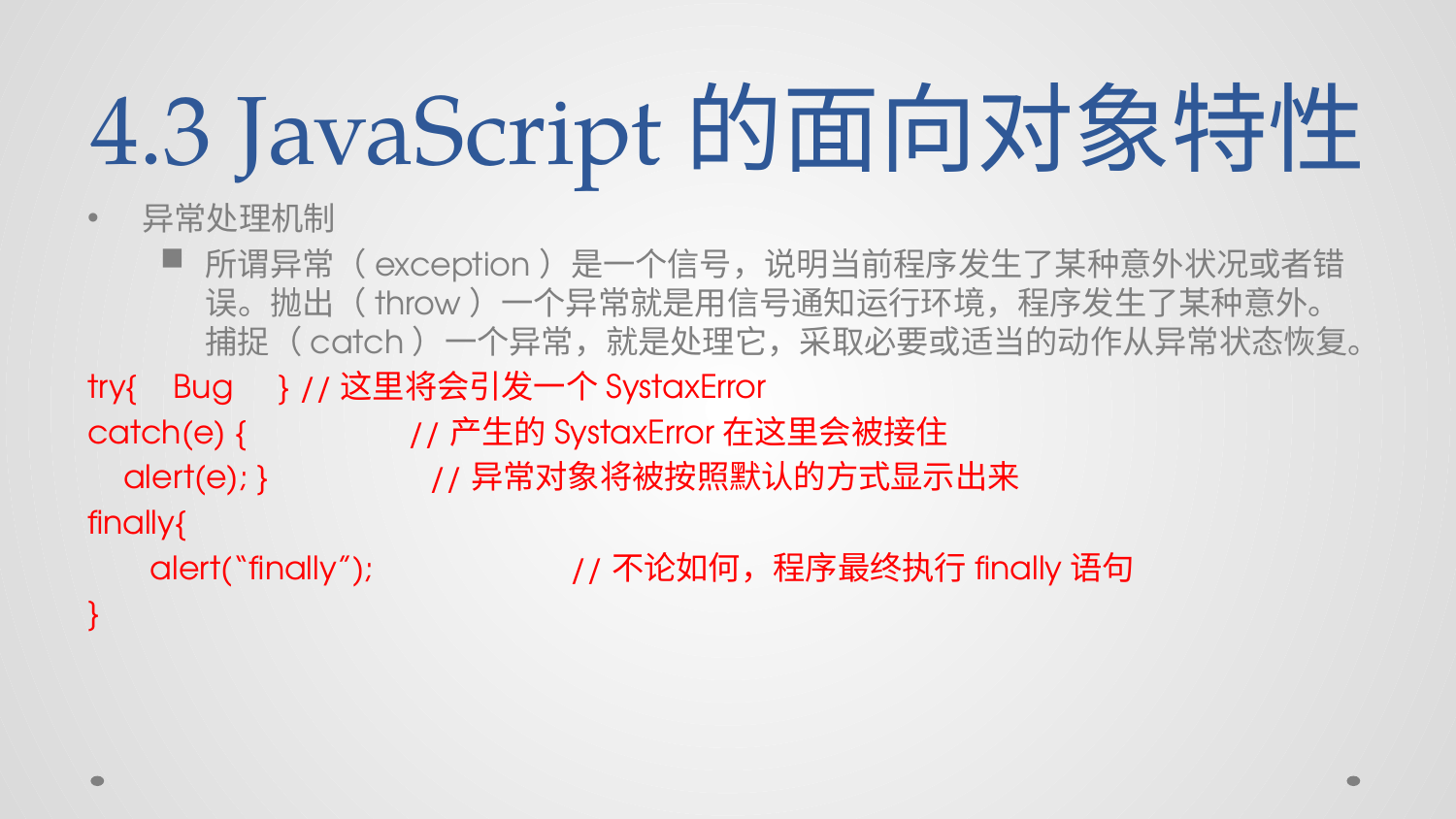

# 4.3 JavaScript的面向对象特性
异常处理机制
所谓异常（exception）是一个信号，说明当前程序发生了某种意外状况或者错误。抛出（throw）一个异常就是用信号通知运行环境，程序发生了某种意外。捕捉（catch）一个异常，就是处理它，采取必要或适当的动作从异常状态恢复。
try{    Bug     } //这里将会引发一个SystaxError
catch(e) {                  //产生的SystaxError在这里会被接住
    alert(e); }                  //异常对象将被按照默认的方式显示出来
finally{
       alert(“finally”);                      //不论如何，程序最终执行finally语句
}